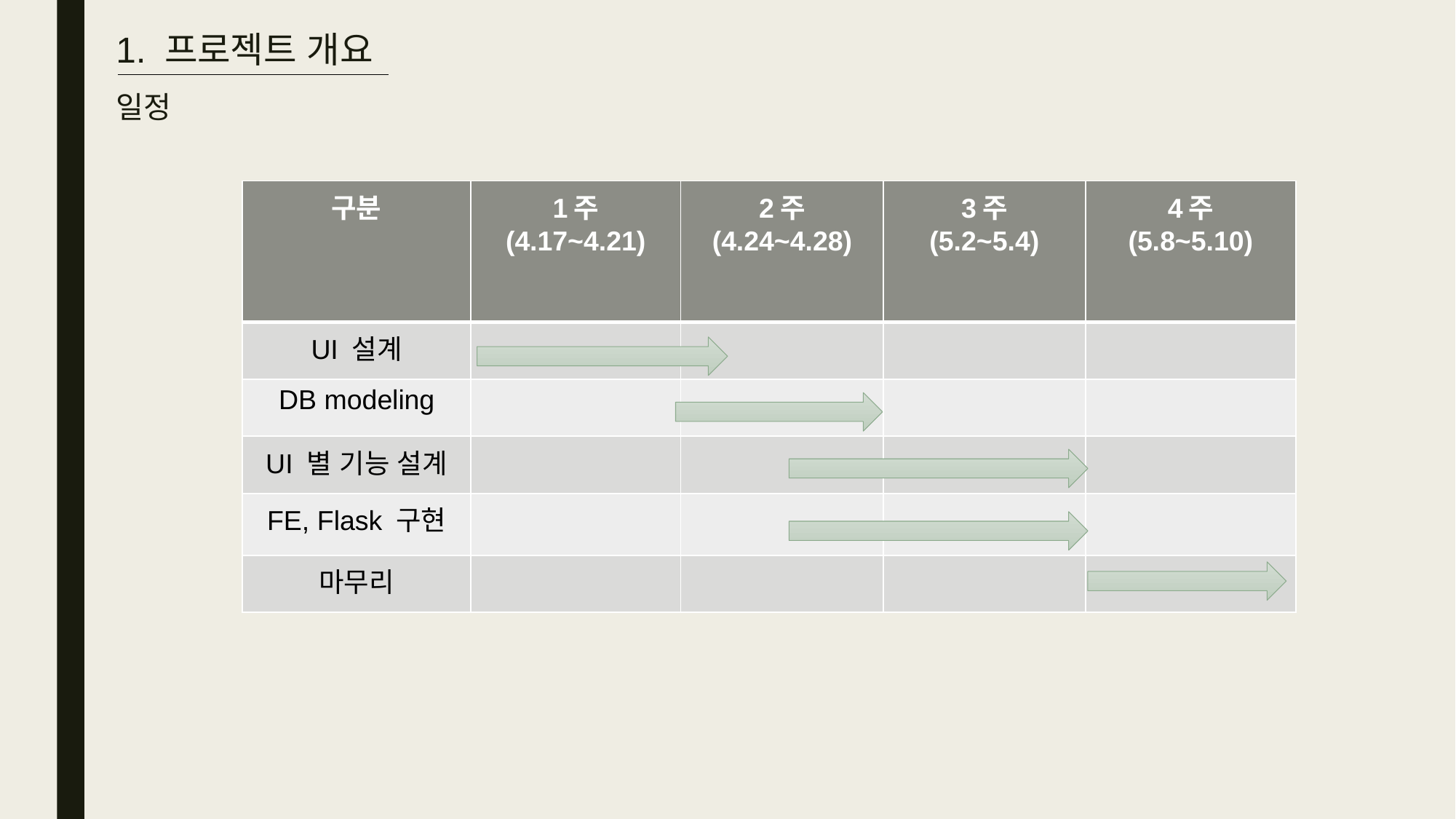

# 1. 프로젝트 개요 일정
| 구분 | 1주 (4.17~4.21) | 2주 (4.24~4.28) | 3주 (5.2~5.4) | 4주 (5.8~5.10) |
| --- | --- | --- | --- | --- |
| UI 설계 |  |  |  |  |
| DB modeling |  |  |  |  |
| UI 별 기능 설계 |  |  |  |  |
| FE, Flask 구현 |  |  |  |  |
| 마무리 |  |  |  |  |